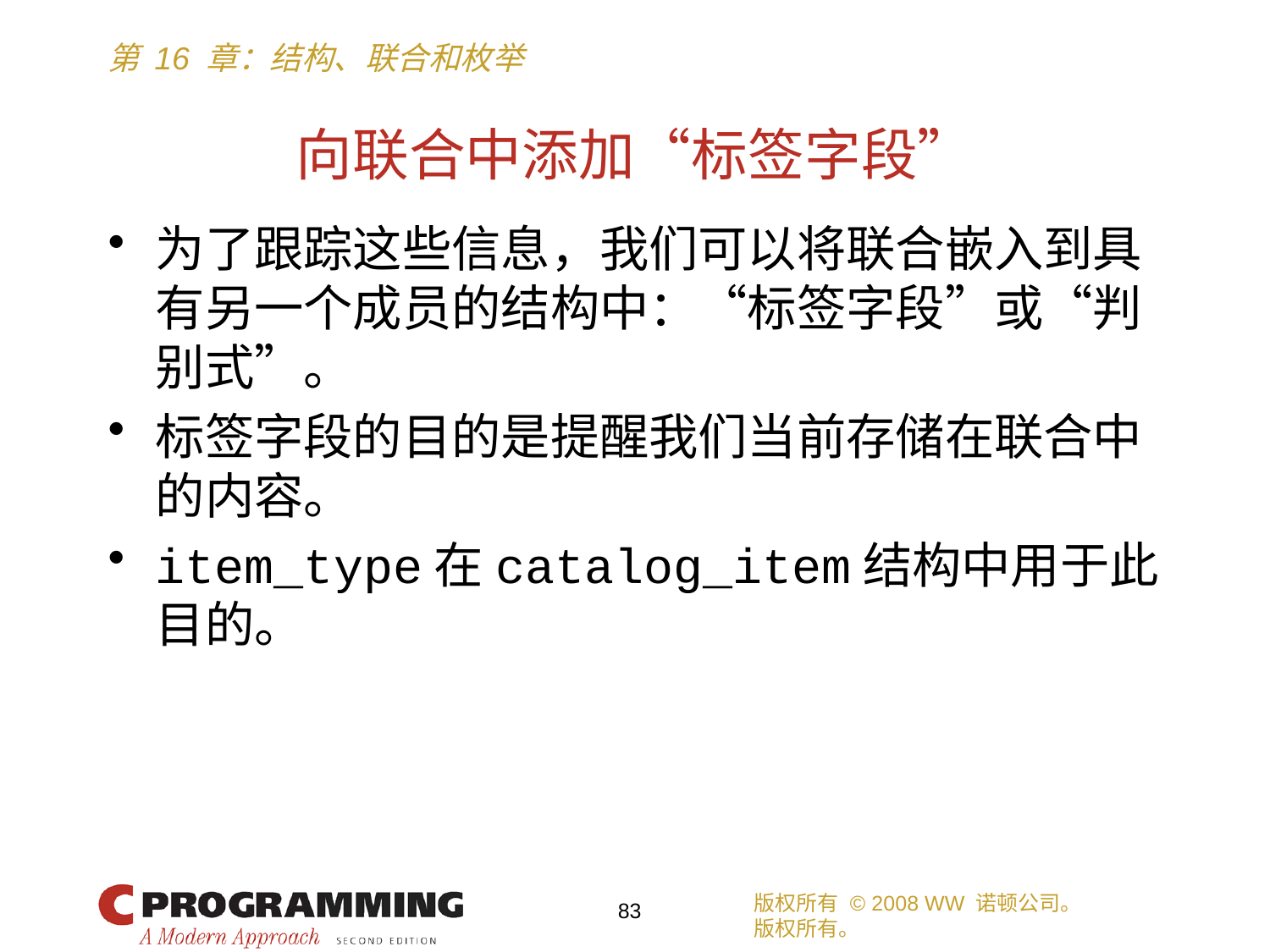

# 向联合中添加“标签字段”
为了跟踪这些信息，我们可以将联合嵌入到具有另一个成员的结构中：“标签字段”或“判别式”。
标签字段的目的是提醒我们当前存储在联合中的内容。
item_type在catalog_item结构中用于此目的。
版权所有 © 2008 WW 诺顿公司。
版权所有。
83